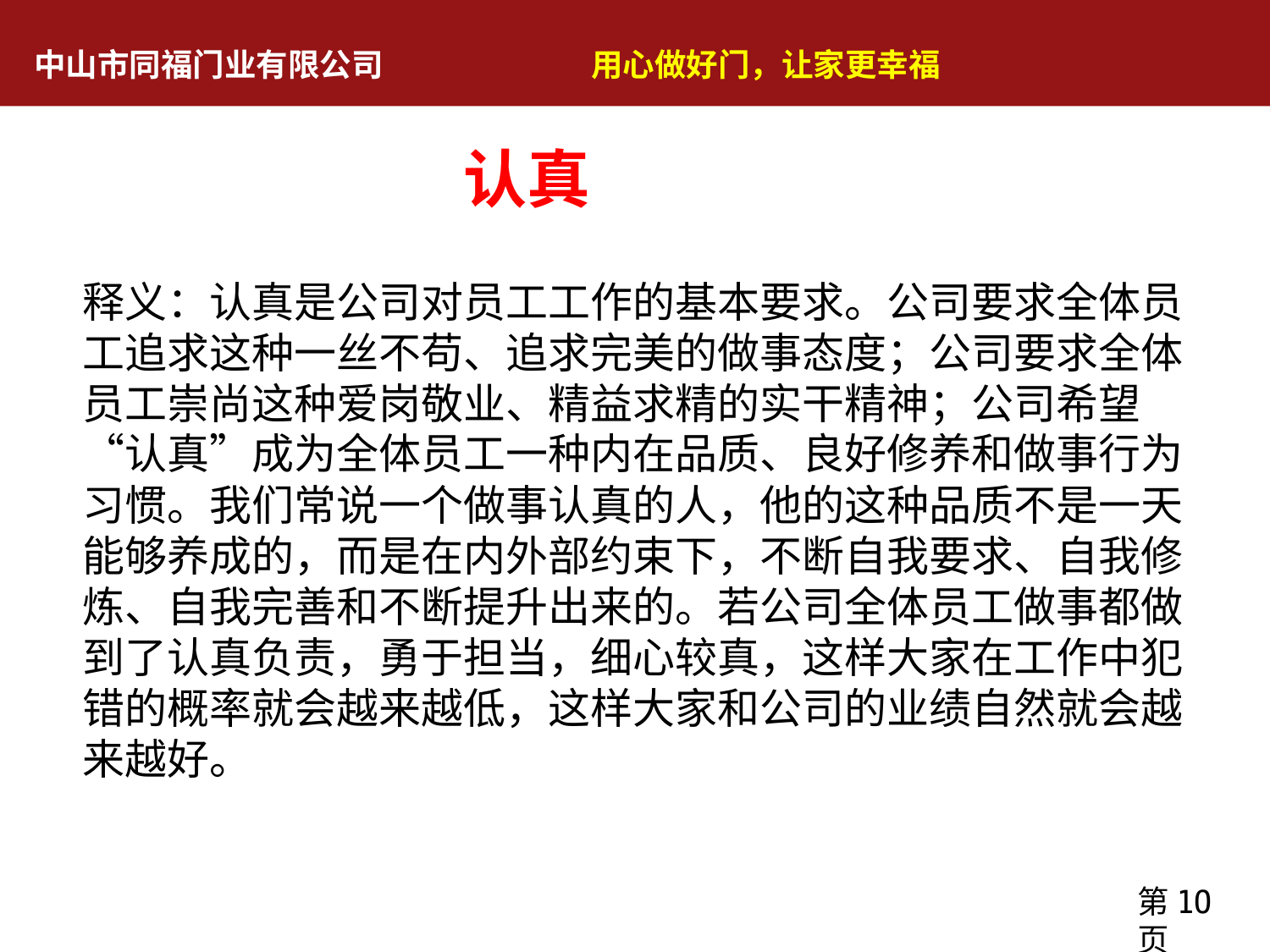

中山市同福门业有限公司                             用心做好门，让家更幸福
# 认真   释义：认真是公司对员工工作的基本要求。公司要求全体员工追求这种一丝不苟、追求完美的做事态度；公司要求全体员工崇尚这种爱岗敬业、精益求精的实干精神；公司希望“认真”成为全体员工一种内在品质、良好修养和做事行为习惯。我们常说一个做事认真的人，他的这种品质不是一天能够养成的，而是在内外部约束下，不断自我要求、自我修炼、自我完善和不断提升出来的。若公司全体员工做事都做到了认真负责，勇于担当，细心较真，这样大家在工作中犯错的概率就会越来越低，这样大家和公司的业绩自然就会越来越好。
第10页